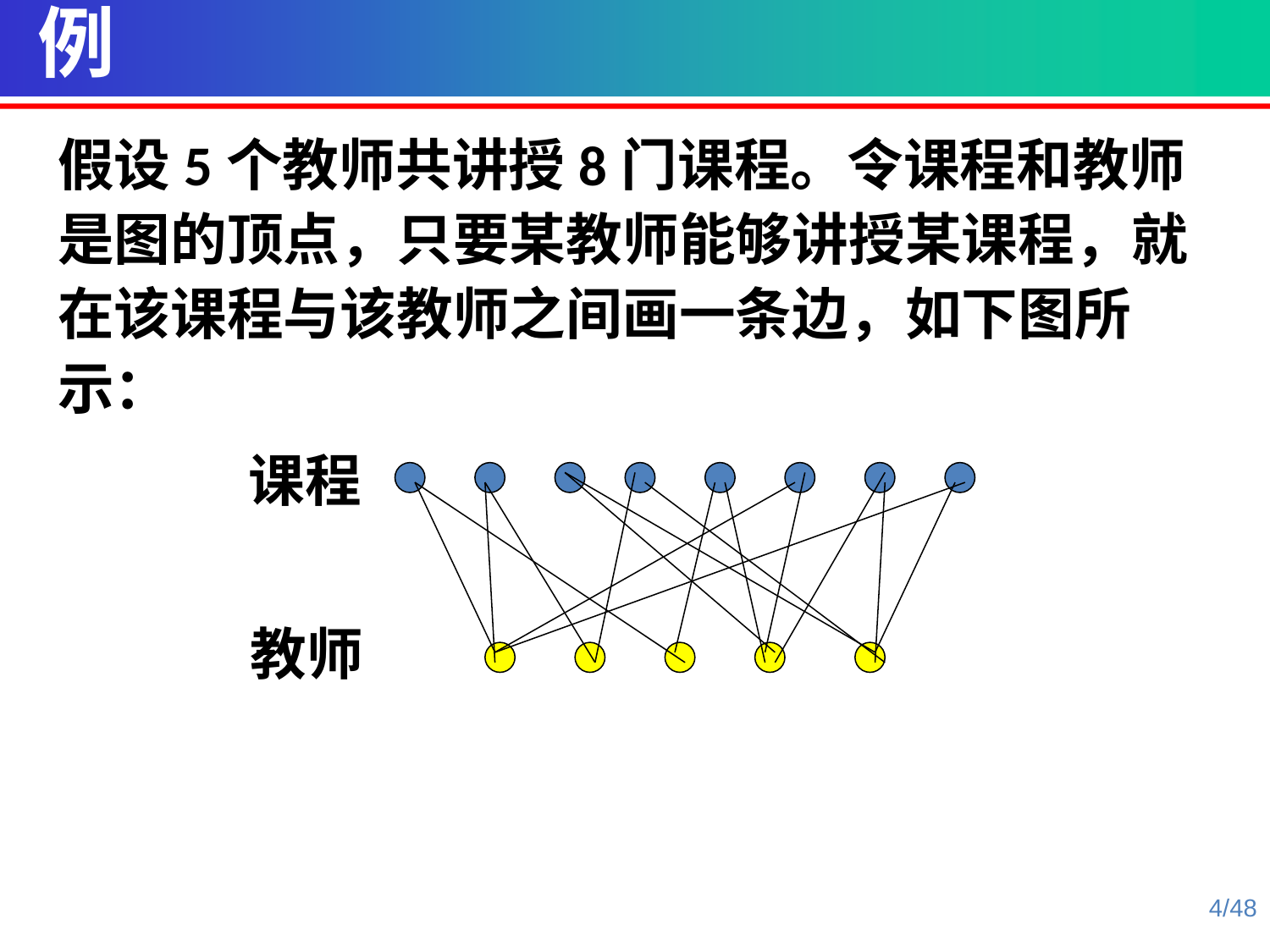

例
假设5个教师共讲授8门课程。令课程和教师是图的顶点，只要某教师能够讲授某课程，就在该课程与该教师之间画一条边，如下图所示：
课程

教师

4/48